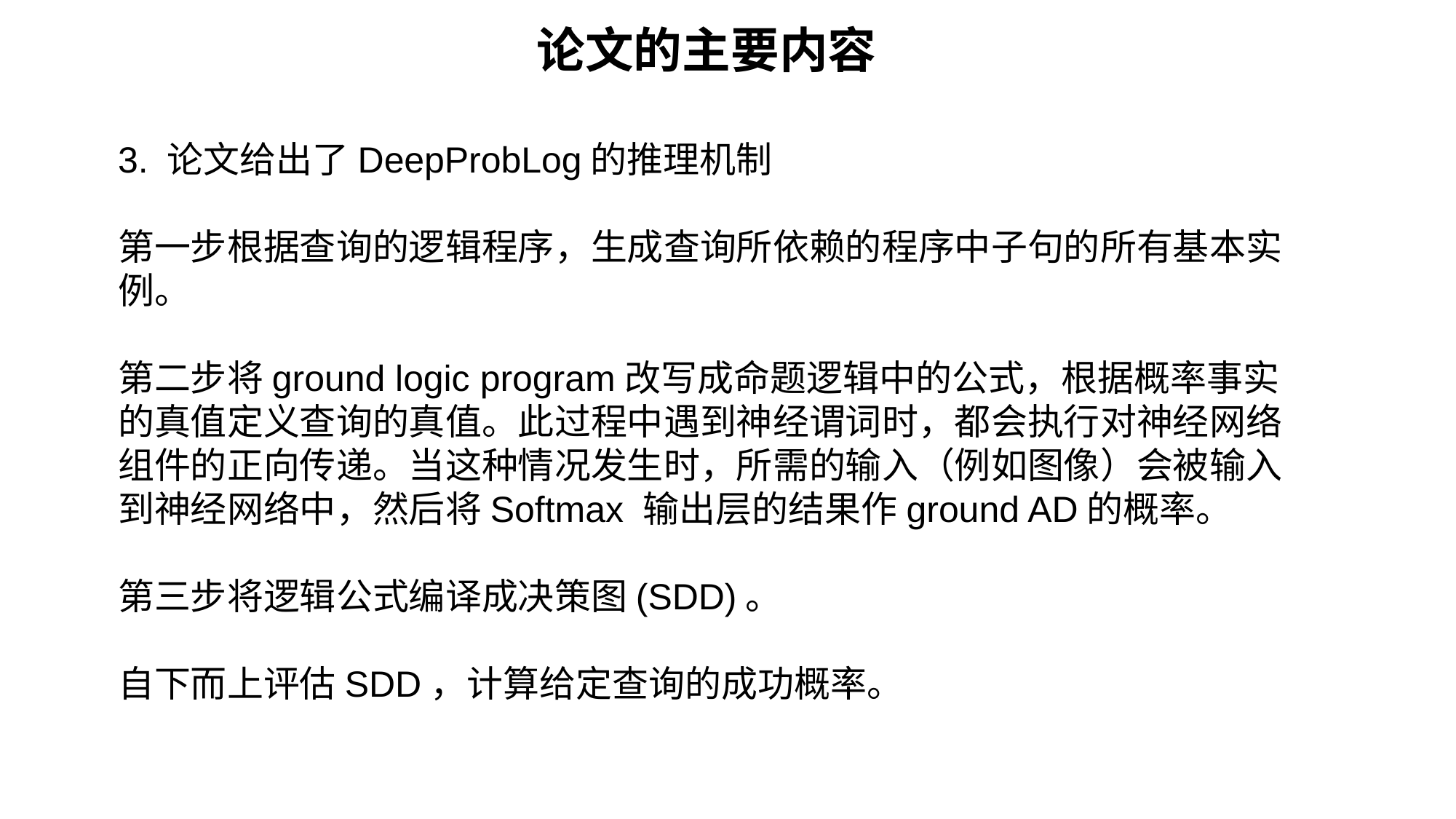

论文的主要内容

3. 论文给出了DeepProbLog的推理机制

第一步根据查询的逻辑程序，生成查询所依赖的程序中子句的所有基本实例。

第二步将ground logic program改写成命题逻辑中的公式，根据概率事实的真值定义查询的真值。此过程中遇到神经谓词时，都会执行对神经网络组件的正向传递。当这种情况发生时，所需的输入（例如图像）会被输入到神经网络中，然后将Softmax 输出层的结果作ground AD的概率。

第三步将逻辑公式编译成决策图(SDD)。

自下而上评估SDD，计算给定查询的成功概率。